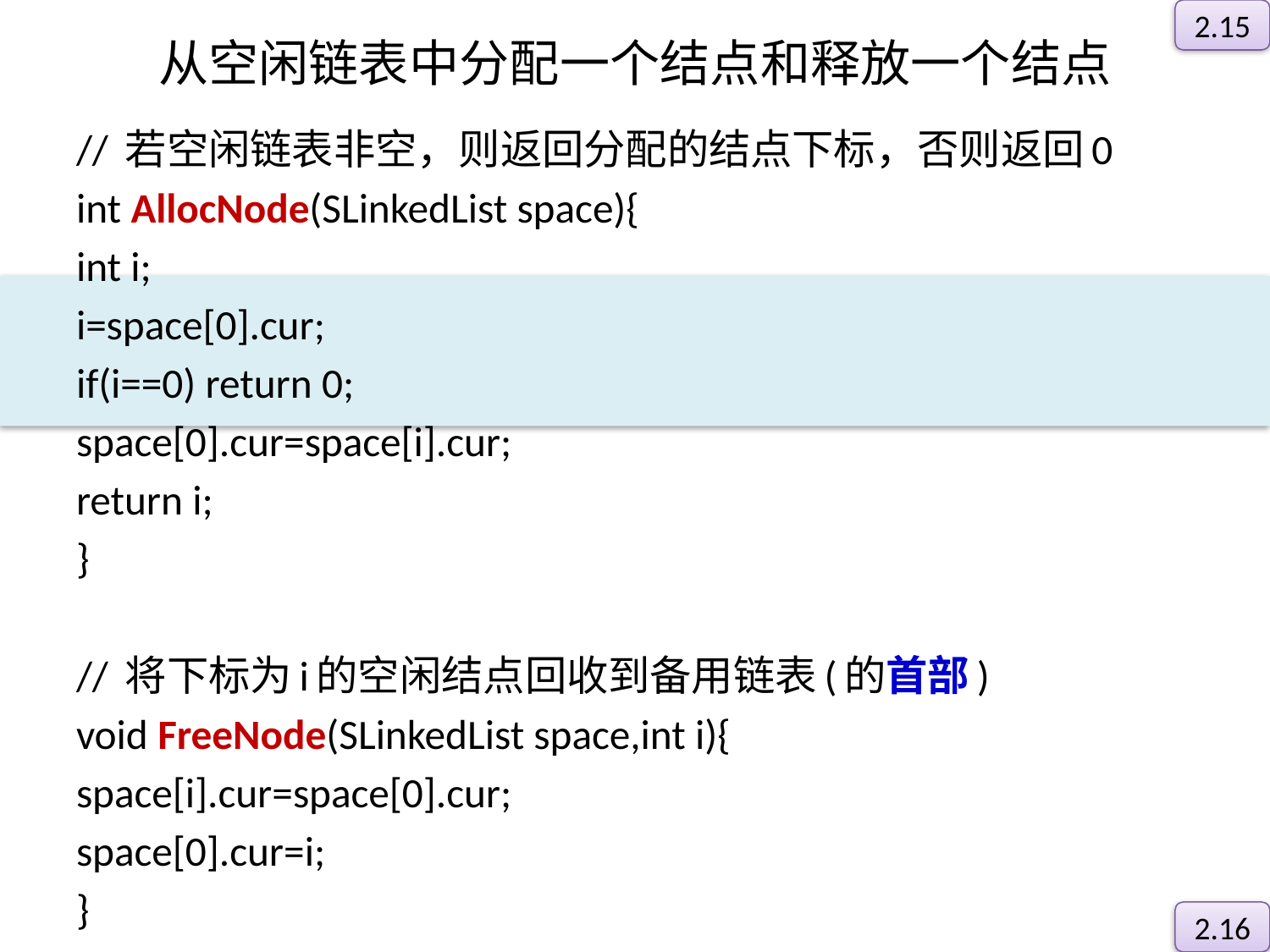

2.15
# 从空闲链表中分配一个结点和释放一个结点
// 若空闲链表非空，则返回分配的结点下标，否则返回0
int AllocNode(SLinkedList space){
int i;
i=space[0].cur;
if(i==0) return 0;
space[0].cur=space[i].cur;
return i;
}

// 将下标为i的空闲结点回收到备用链表(的首部)
void FreeNode(SLinkedList space,int i){
space[i].cur=space[0].cur;
space[0].cur=i;
}

39
2.16